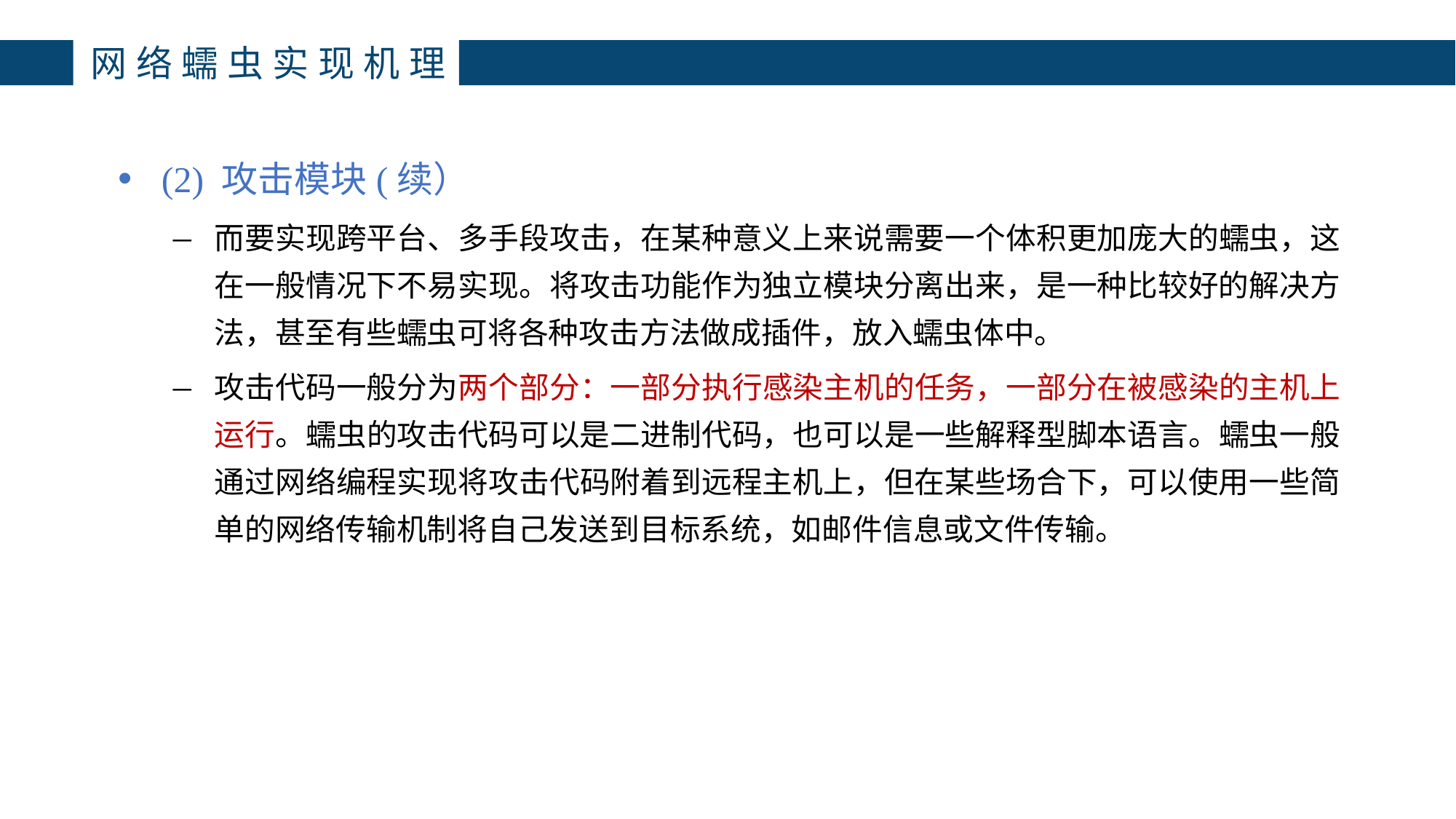

网络蠕虫实现机理

(2) 攻击模块(续）
而要实现跨平台、多手段攻击，在某种意义上来说需要一个体积更加庞大的蠕虫，这在一般情况下不易实现。将攻击功能作为独立模块分离出来，是一种比较好的解决方法，甚至有些蠕虫可将各种攻击方法做成插件，放入蠕虫体中。
攻击代码一般分为两个部分：一部分执行感染主机的任务，一部分在被感染的主机上运行。蠕虫的攻击代码可以是二进制代码，也可以是一些解释型脚本语言。蠕虫一般通过网络编程实现将攻击代码附着到远程主机上，但在某些场合下，可以使用一些简单的网络传输机制将自己发送到目标系统，如邮件信息或文件传输。